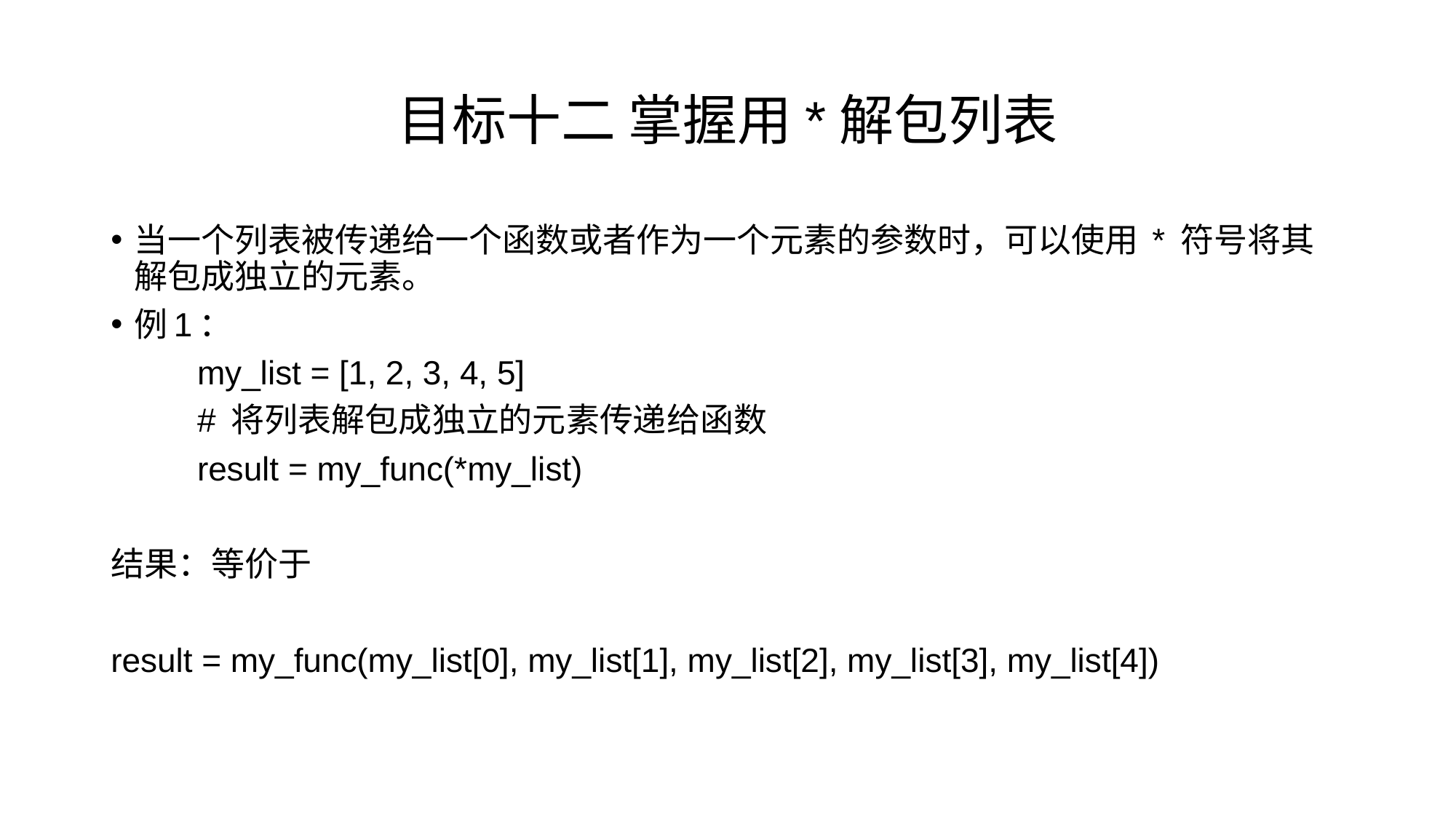

# 目标十二 掌握用*解包列表
当一个列表被传递给一个函数或者作为一个元素的参数时，可以使用 * 符号将其解包成独立的元素。
例1：
        	my_list = [1, 2, 3, 4, 5]
	# 将列表解包成独立的元素传递给函数
	result = my_func(*my_list)

结果：等价于

result = my_func(my_list[0], my_list[1], my_list[2], my_list[3], my_list[4])